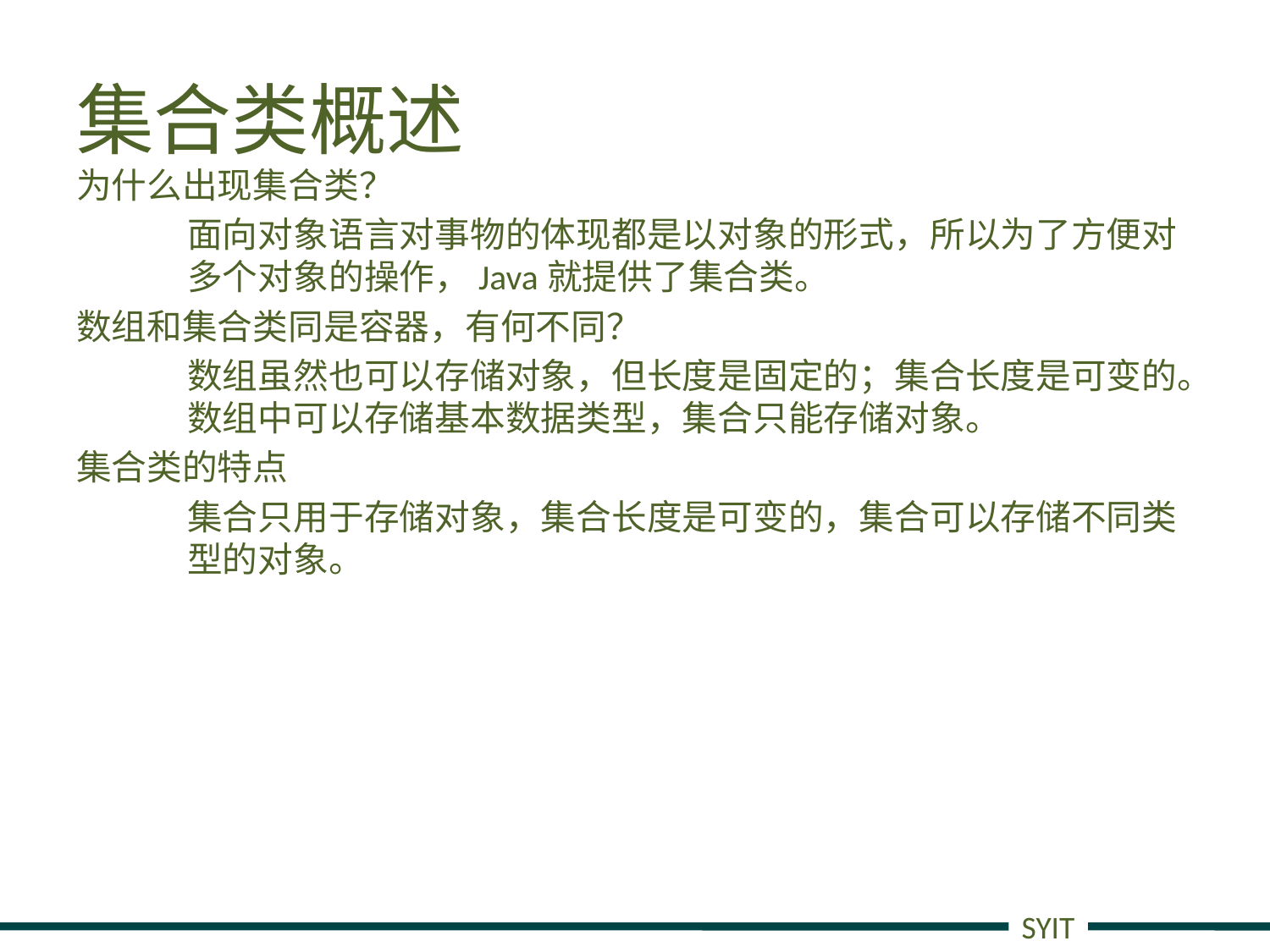

# 集合类概述
为什么出现集合类？
	面向对象语言对事物的体现都是以对象的形式，所以为了方便对多个对象的操作，Java就提供了集合类。
数组和集合类同是容器，有何不同？
	数组虽然也可以存储对象，但长度是固定的；集合长度是可变的。数组中可以存储基本数据类型，集合只能存储对象。
集合类的特点
	集合只用于存储对象，集合长度是可变的，集合可以存储不同类型的对象。

SYIT